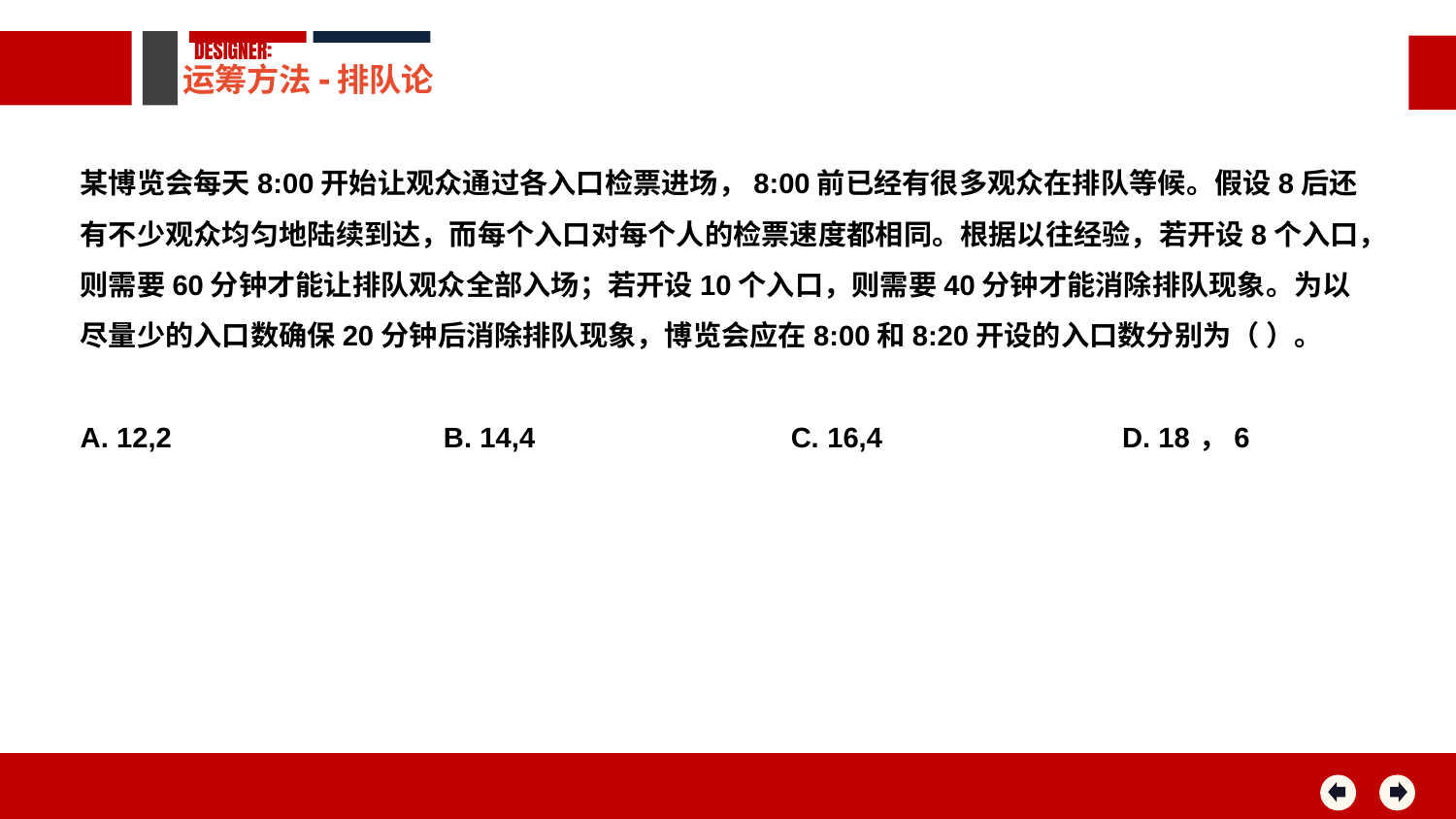

DESIGNER:
运筹方法-排队论
某博览会每天8:00开始让观众通过各入口检票进场，8:00前已经有很多观众在排队等候。假设8后还有不少观众均匀地陆续到达，而每个入口对每个人的检票速度都相同。根据以往经验，若开设8个入口，则需要60分钟才能让排队观众全部入场；若开设10个入口，则需要40分钟才能消除排队现象。为以尽量少的入口数确保20分钟后消除排队现象，博览会应在8:00和8:20开设的入口数分别为（ ）。

A. 12,2                                  B. 14,4                                C. 16,4                              D. 18，6